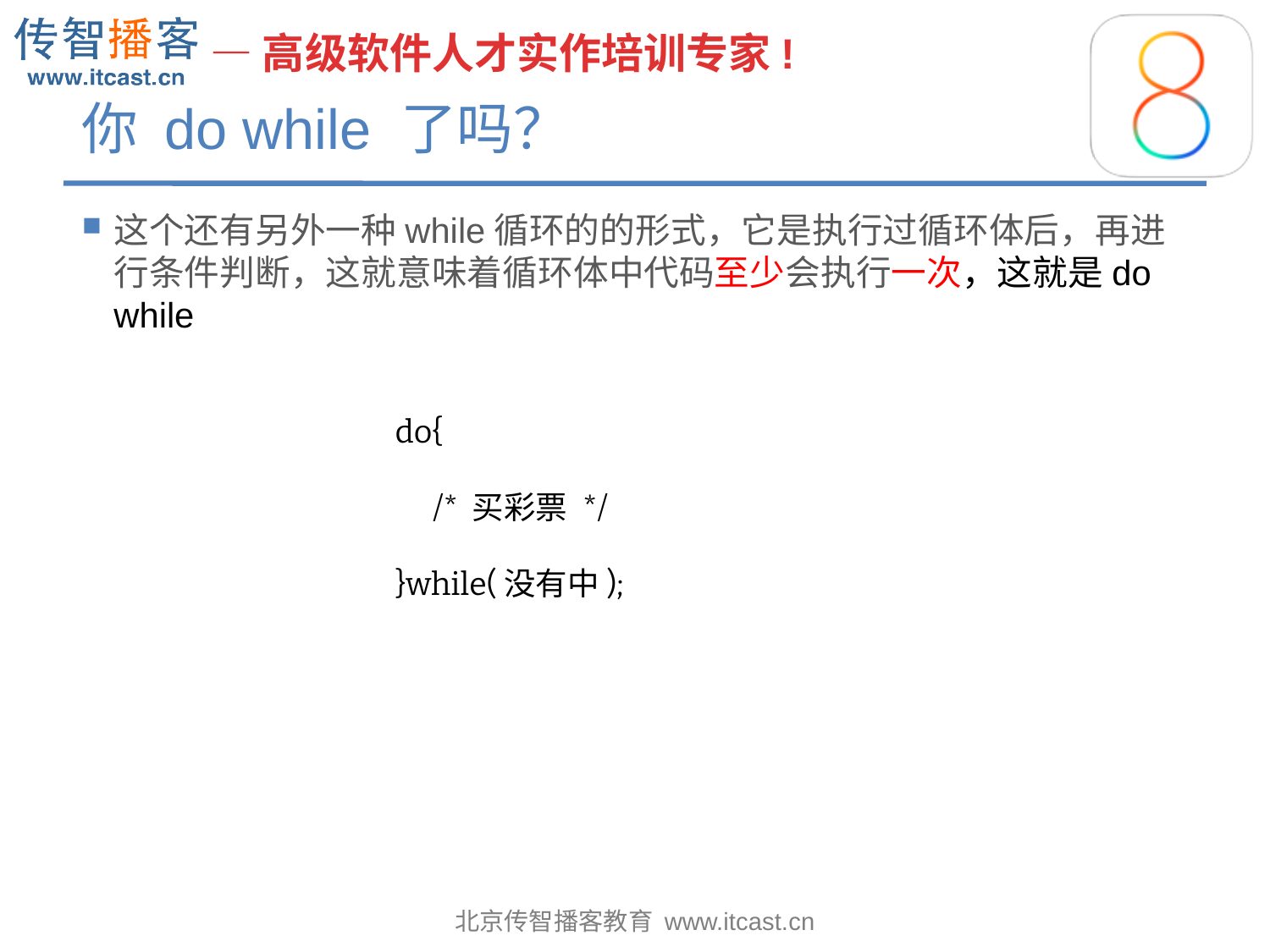

# 你 do while 了吗？
这个还有另外一种while循环的的形式，它是执行过循环体后，再进行条件判断，这就意味着循环体中代码至少会执行一次，这就是do while
do{

      /* 买彩票 */

}while(没有中);